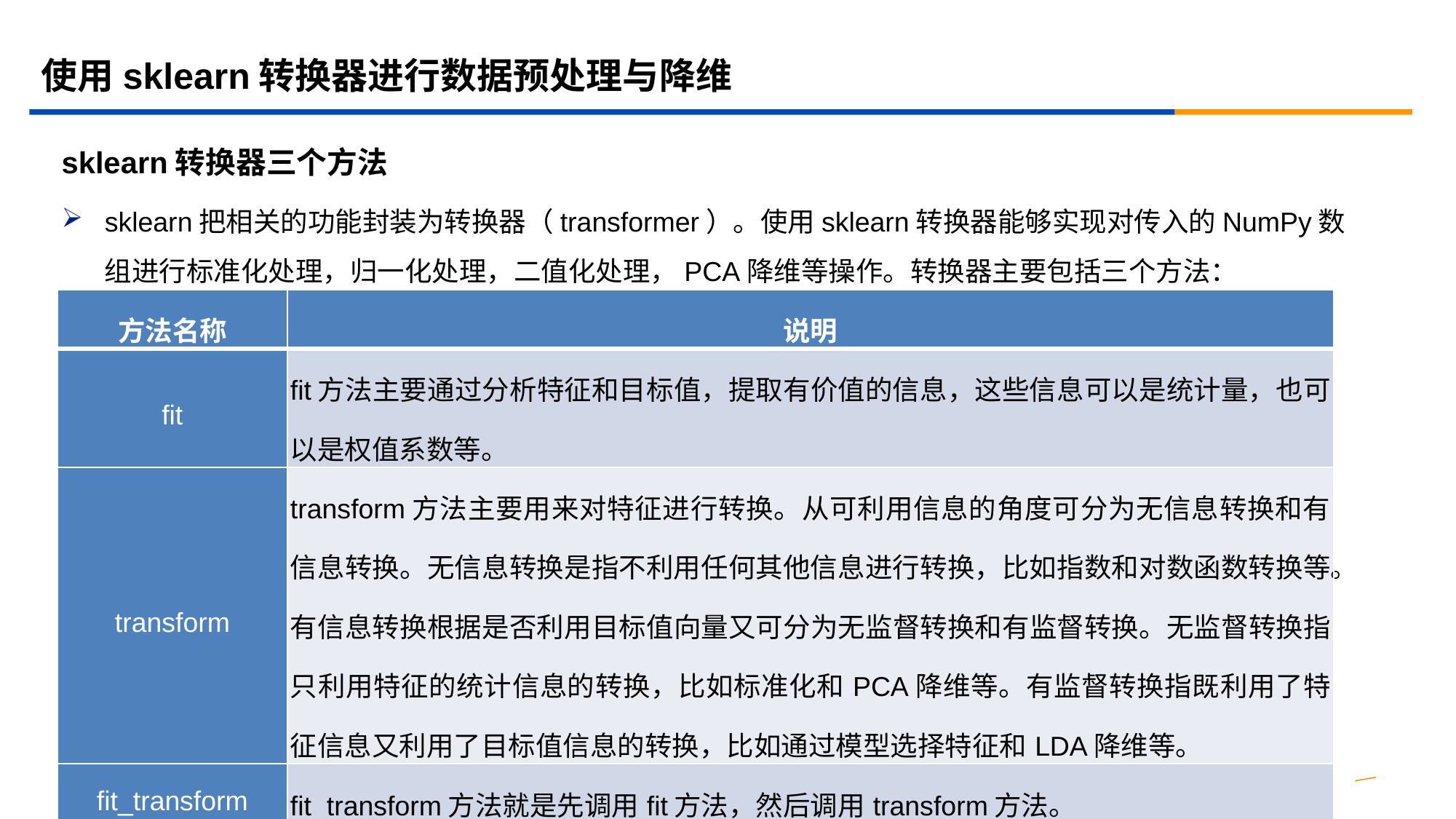

# 使用sklearn转换器进行数据预处理与降维
sklearn转换器三个方法
sklearn把相关的功能封装为转换器（transformer）。使用sklearn转换器能够实现对传入的NumPy数组进行标准化处理，归一化处理，二值化处理，PCA降维等操作。转换器主要包括三个方法：
| 方法名称 | 说明 |
| --- | --- |
| fit | fit方法主要通过分析特征和目标值，提取有价值的信息，这些信息可以是统计量，也可以是权值系数等。 |
| transform | transform方法主要用来对特征进行转换。从可利用信息的角度可分为无信息转换和有信息转换。无信息转换是指不利用任何其他信息进行转换，比如指数和对数函数转换等。有信息转换根据是否利用目标值向量又可分为无监督转换和有监督转换。无监督转换指只利用特征的统计信息的转换，比如标准化和PCA降维等。有监督转换指既利用了特征信息又利用了目标值信息的转换，比如通过模型选择特征和LDA降维等。 |
| fit\_transform | fit\_transform方法就是先调用fit方法，然后调用transform方法。 |